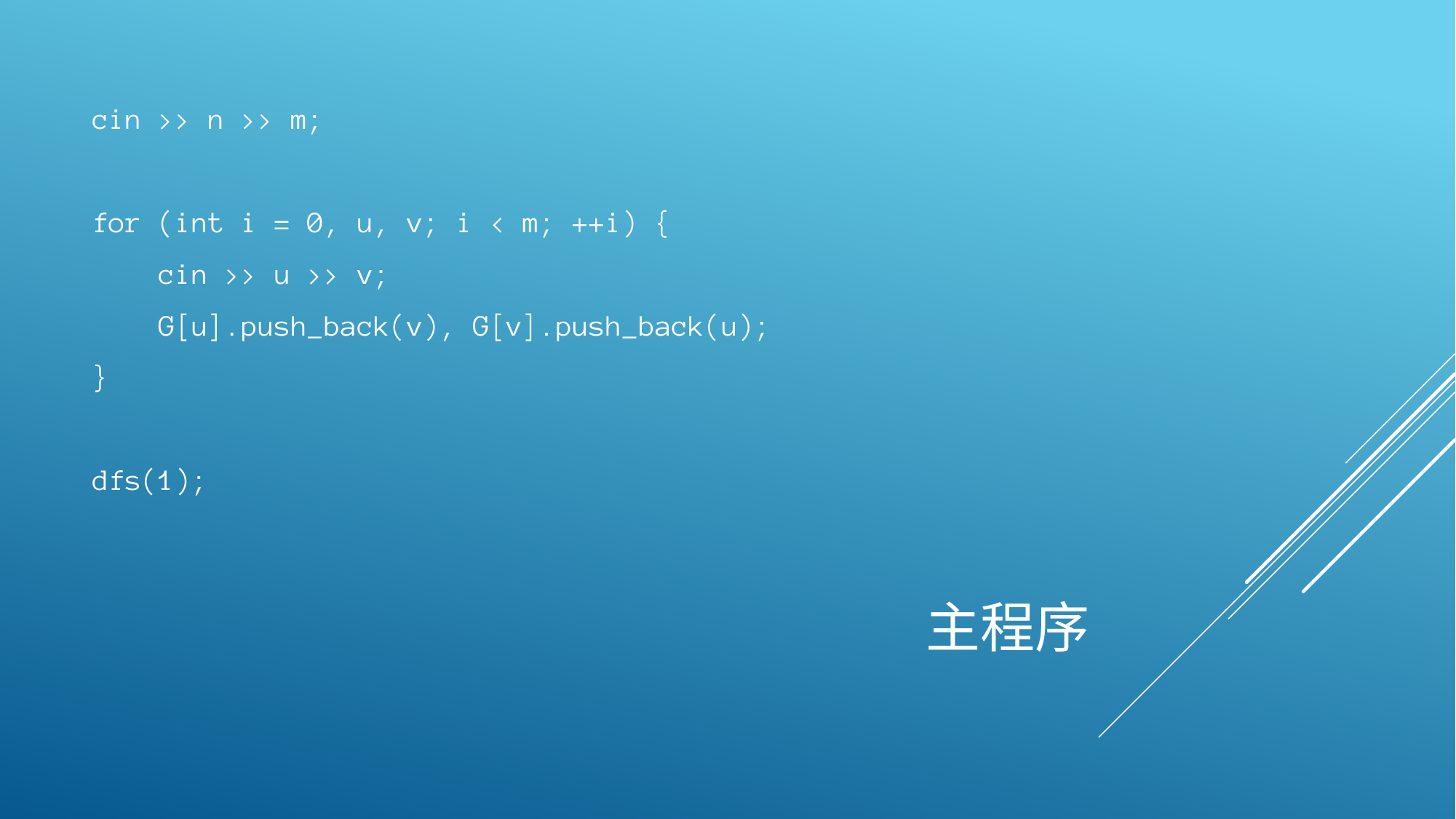

cin >> n >> m;

for (int i = 0, u, v; i < m; ++i) {
    cin >> u >> v;
    G[u].push_back(v), G[v].push_back(u);
}

dfs(1);
# 主程序